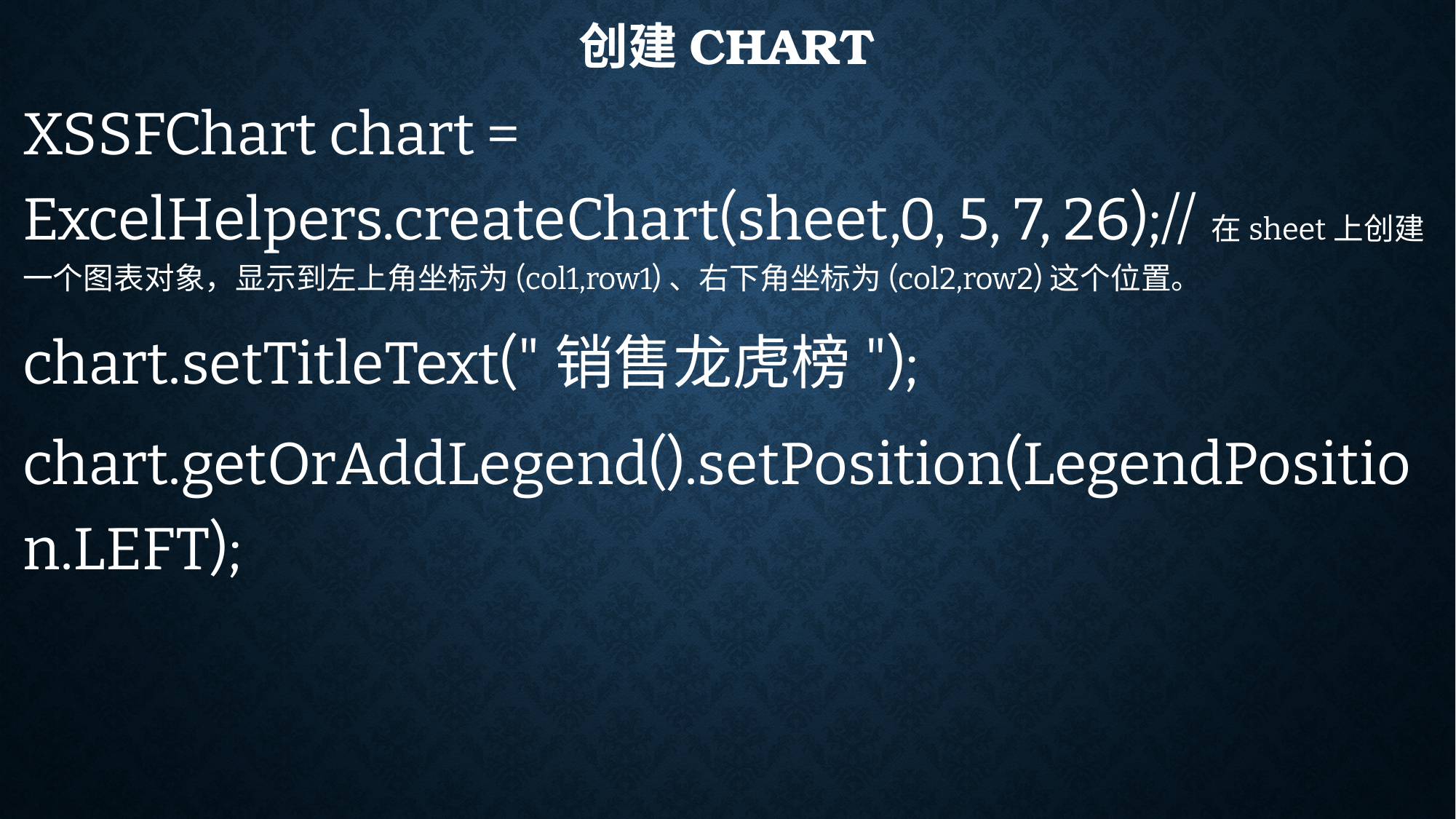

# 创建Chart
XSSFChart chart = ExcelHelpers.createChart(sheet,0, 5, 7, 26);//在sheet上创建一个图表对象，显示到左上角坐标为(col1,row1)、右下角坐标为(col2,row2)这个位置。
chart.setTitleText("销售龙虎榜");
chart.getOrAddLegend().setPosition(LegendPosition.LEFT);